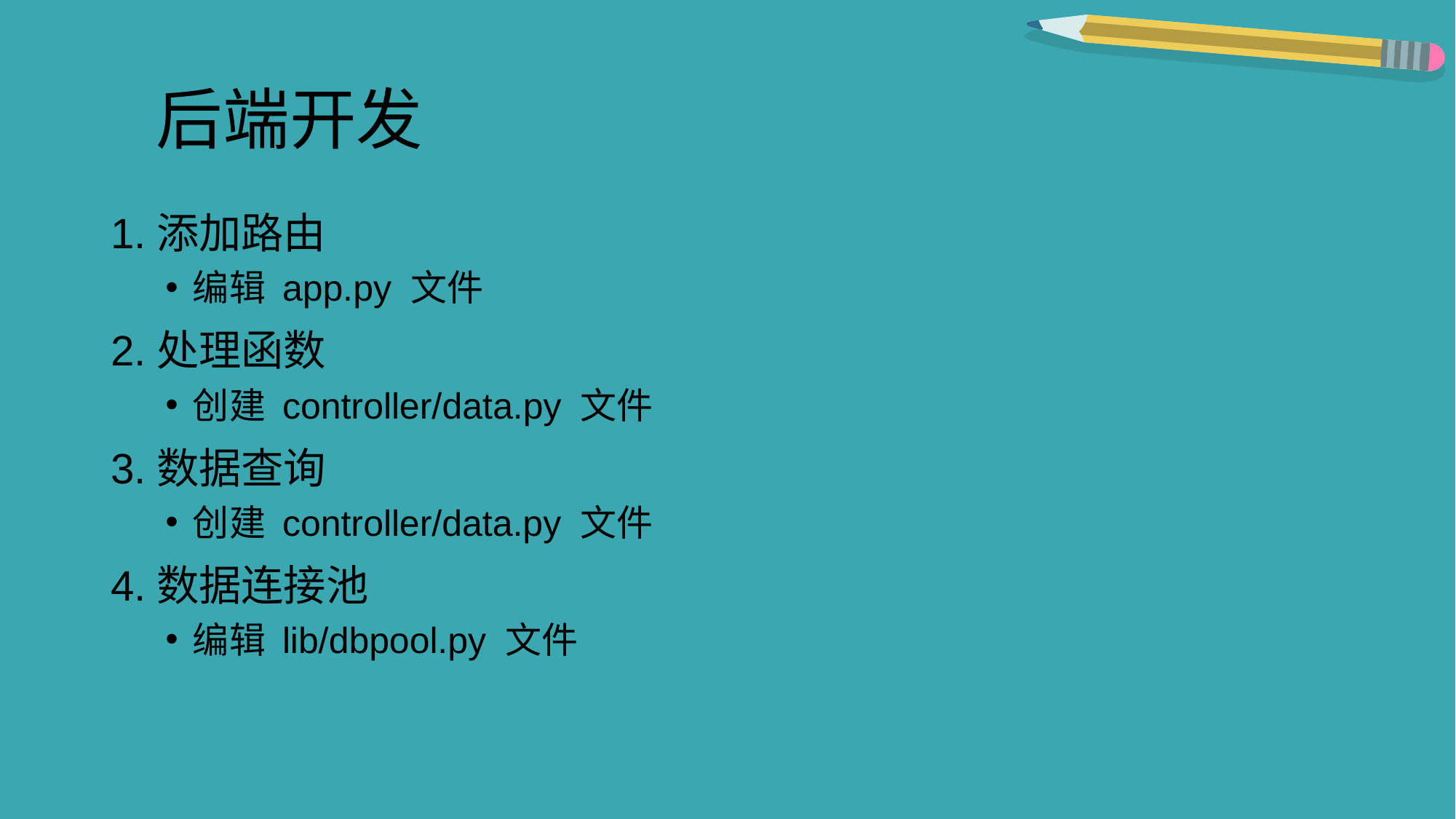

# 后端开发
1.添加路由
编辑 app.py 文件
2.处理函数
创建 controller/data.py 文件
3.数据查询
创建 controller/data.py 文件
4.数据连接池
编辑 lib/dbpool.py 文件